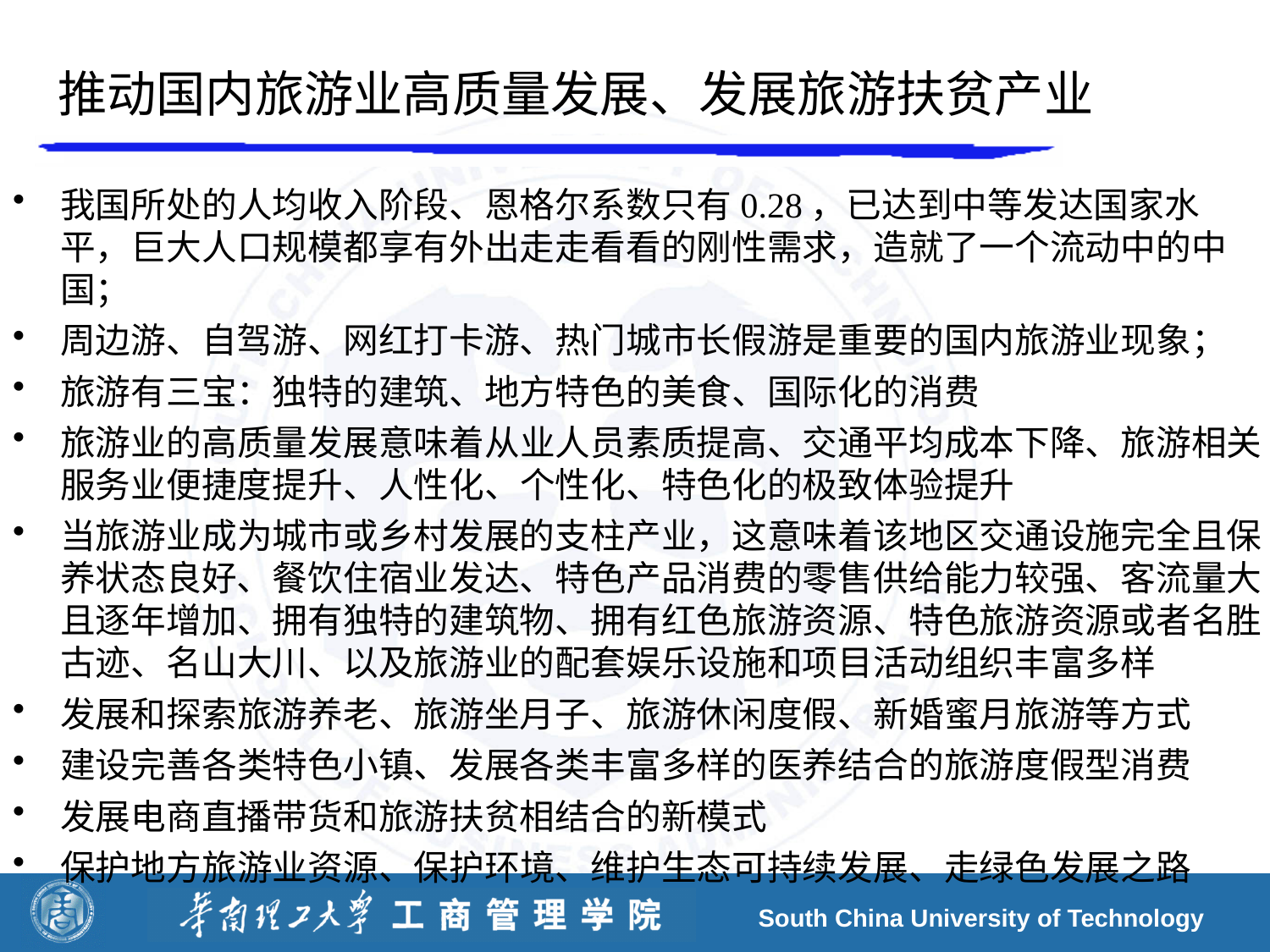

# 推动国内旅游业高质量发展、发展旅游扶贫产业
我国所处的人均收入阶段、恩格尔系数只有0.28，已达到中等发达国家水平，巨大人口规模都享有外出走走看看的刚性需求，造就了一个流动中的中国；
周边游、自驾游、网红打卡游、热门城市长假游是重要的国内旅游业现象；
旅游有三宝：独特的建筑、地方特色的美食、国际化的消费
旅游业的高质量发展意味着从业人员素质提高、交通平均成本下降、旅游相关服务业便捷度提升、人性化、个性化、特色化的极致体验提升
当旅游业成为城市或乡村发展的支柱产业，这意味着该地区交通设施完全且保养状态良好、餐饮住宿业发达、特色产品消费的零售供给能力较强、客流量大且逐年增加、拥有独特的建筑物、拥有红色旅游资源、特色旅游资源或者名胜古迹、名山大川、以及旅游业的配套娱乐设施和项目活动组织丰富多样
发展和探索旅游养老、旅游坐月子、旅游休闲度假、新婚蜜月旅游等方式
建设完善各类特色小镇、发展各类丰富多样的医养结合的旅游度假型消费
发展电商直播带货和旅游扶贫相结合的新模式
保护地方旅游业资源、保护环境、维护生态可持续发展、走绿色发展之路
South China University of Technology